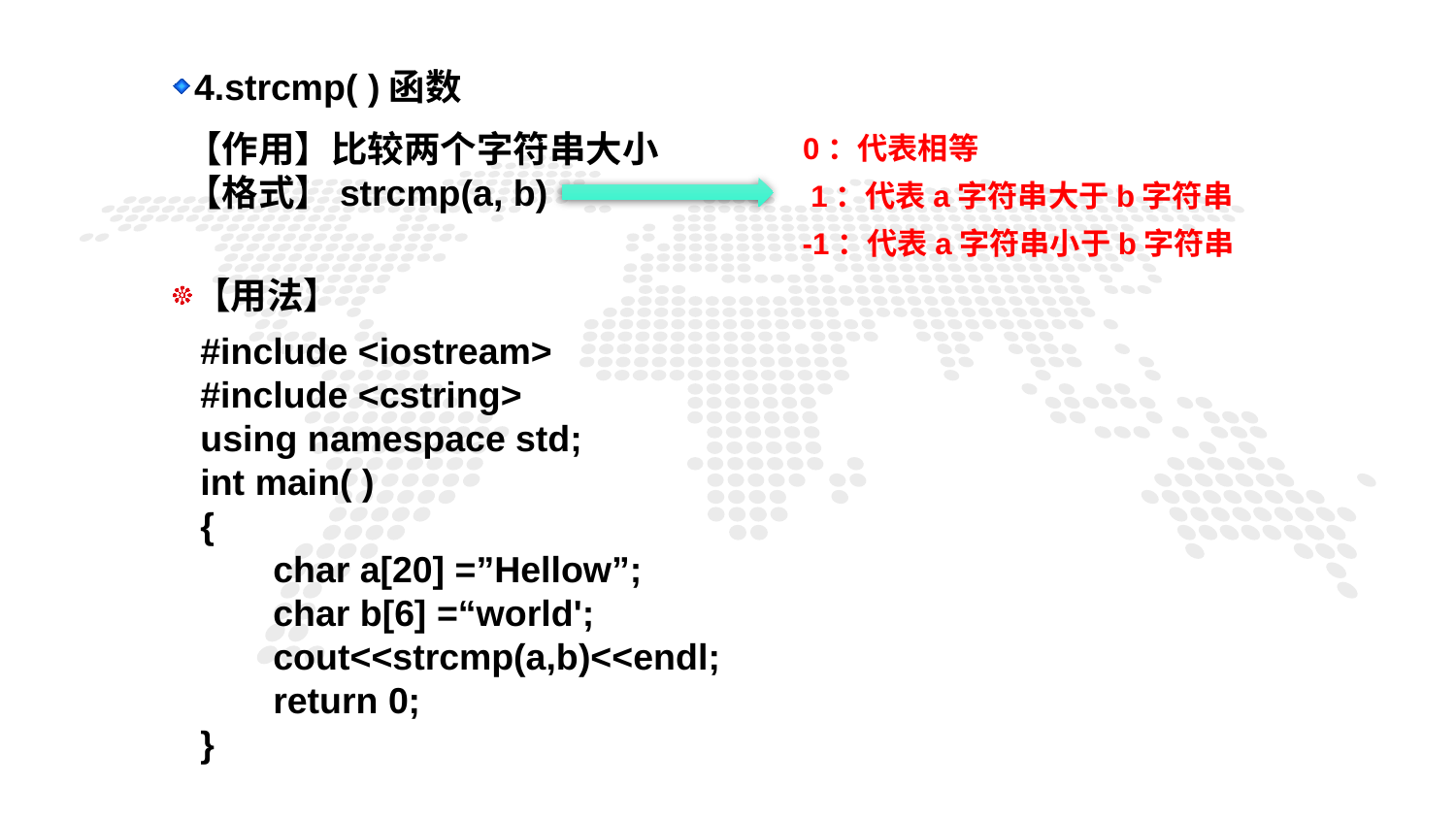

4.strcmp( )函数
 0：代表相等
 1：代表a字符串大于b字符串
-1：代表a字符串小于b字符串
【作用】比较两个字符串大小
【格式】strcmp(a, b)

【用法】
#include <iostream>
#include <cstring>
using namespace std;
int main( )
{
char a[20] =”Hellow”;
char b[6] =“world';
cout<<strcmp(a,b)<<endl;
return 0;
}